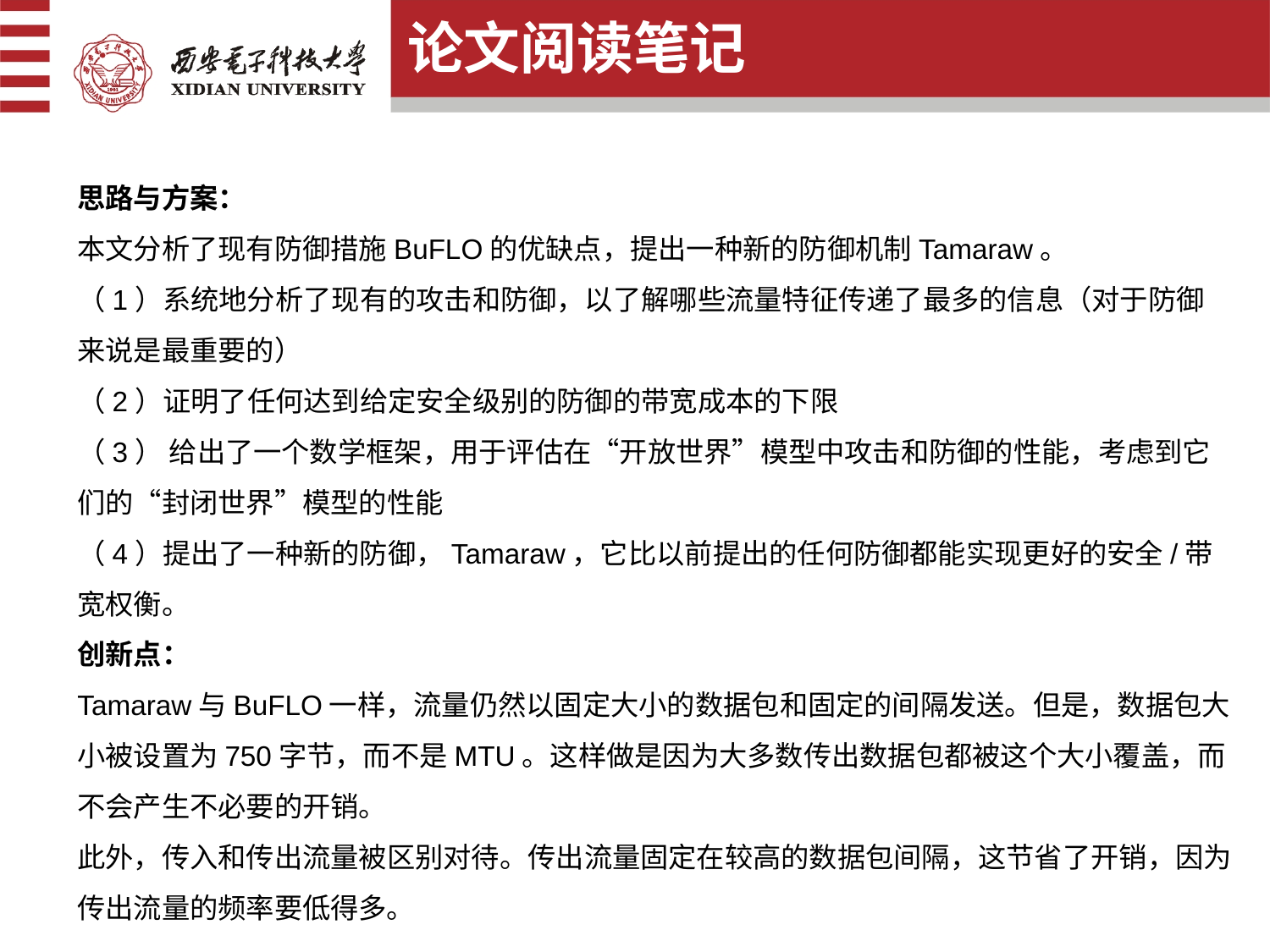

论文阅读笔记
思路与方案：
本文分析了现有防御措施BuFLO的优缺点，提出一种新的防御机制Tamaraw。
（1）系统地分析了现有的攻击和防御，以了解哪些流量特征传递了最多的信息（对于防御来说是最重要的）
（2）证明了任何达到给定安全级别的防御的带宽成本的下限
（3） 给出了一个数学框架，用于评估在“开放世界”模型中攻击和防御的性能，考虑到它们的“封闭世界”模型的性能
（4）提出了一种新的防御，Tamaraw，它比以前提出的任何防御都能实现更好的安全/带宽权衡。
创新点：
Tamaraw与BuFLO一样，流量仍然以固定大小的数据包和固定的间隔发送。但是，数据包大小被设置为750字节，而不是MTU。这样做是因为大多数传出数据包都被这个大小覆盖，而不会产生不必要的开销。
此外，传入和传出流量被区别对待。传出流量固定在较高的数据包间隔，这节省了开销，因为传出流量的频率要低得多。